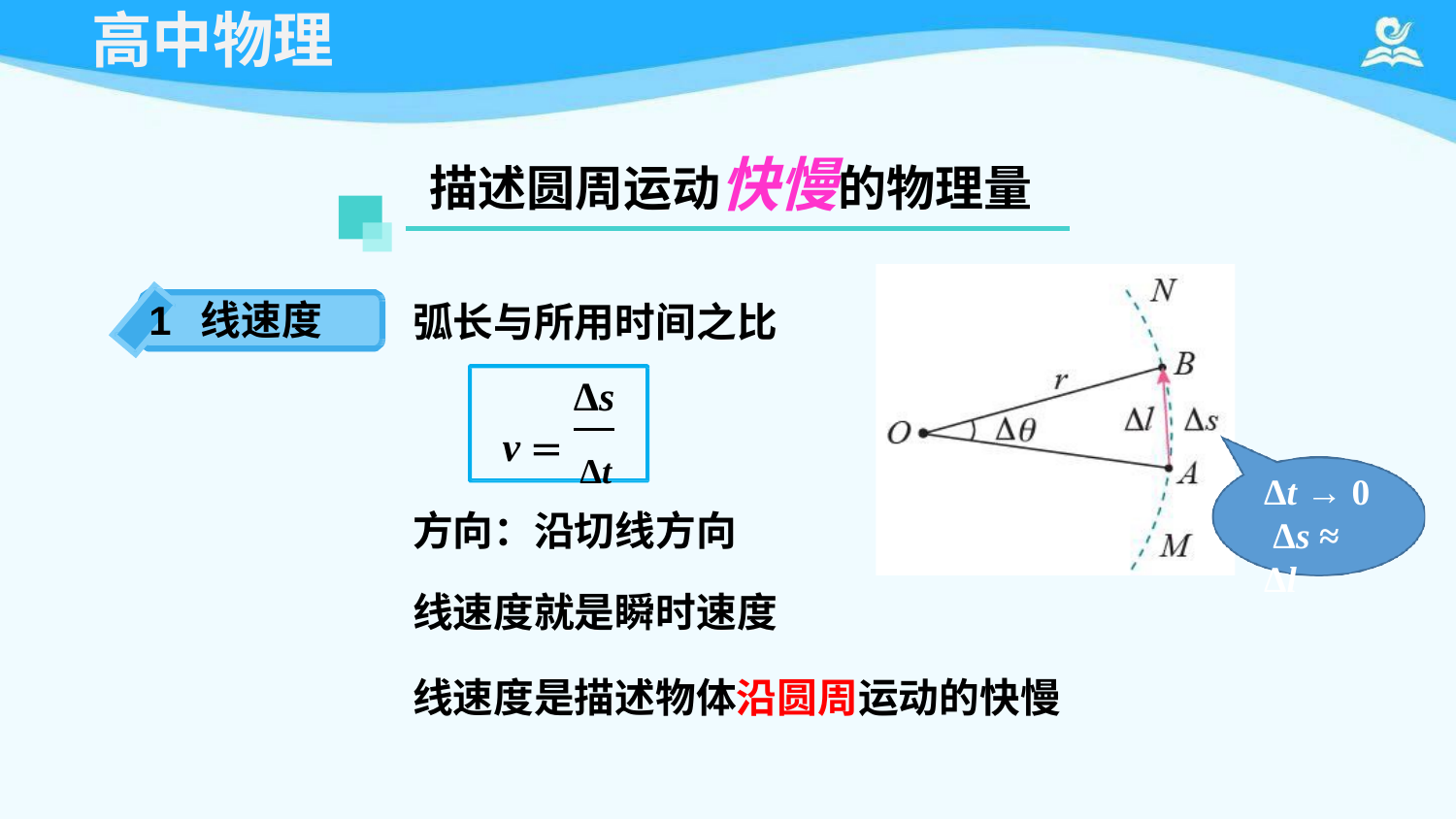

# 高中物理
描述圆周运动快慢的物理量

1	线速度

弧长与所用时间之比

Δs
v = Δt

Δt → 0  Δs ≈ Δl
方向：沿切线方向
线速度就是瞬时速度
线速度是描述物体沿圆周运动的快慢